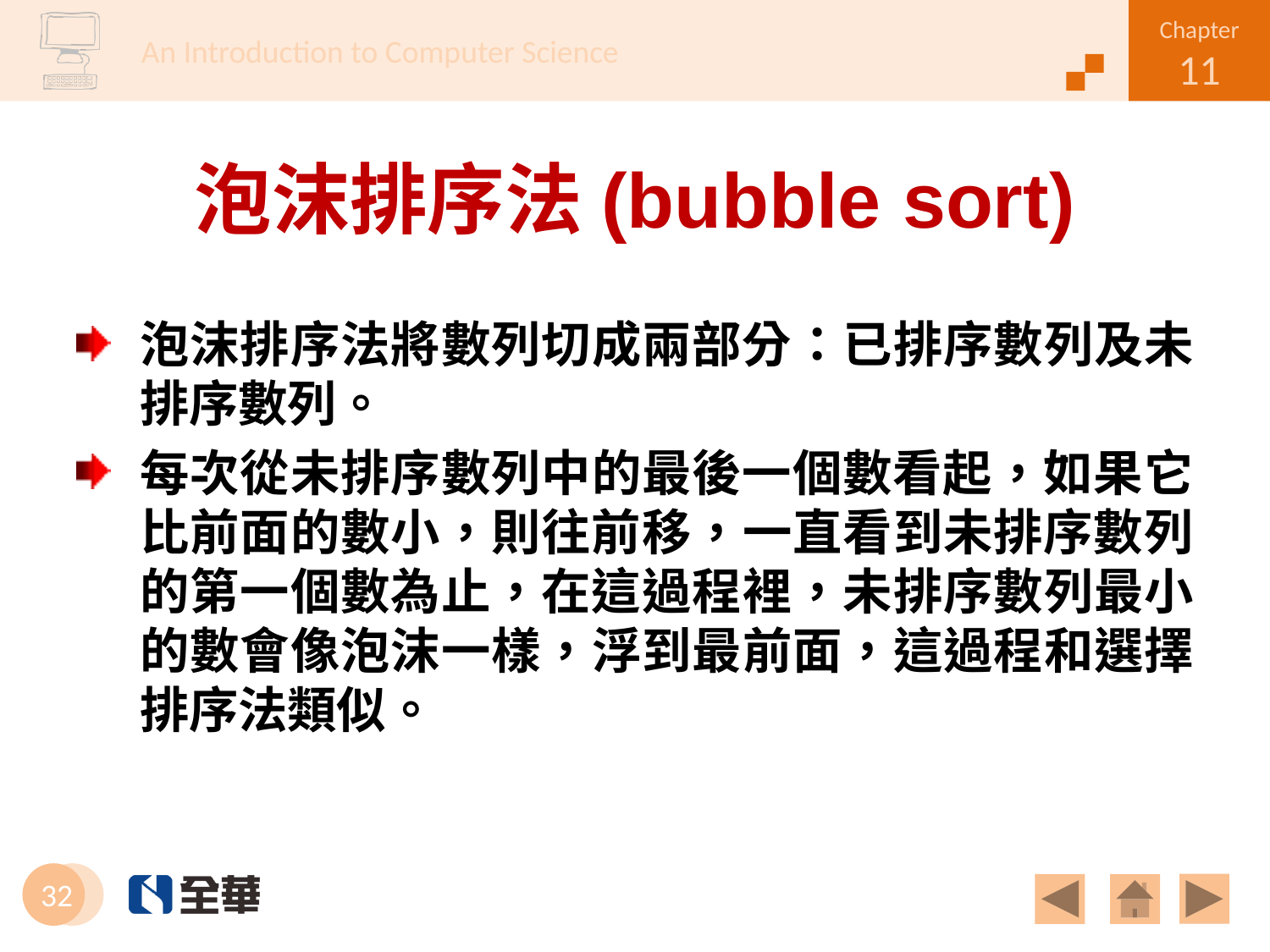

# 泡沫排序法(bubble sort)
泡沫排序法將數列切成兩部分：已排序數列及未排序數列。
每次從未排序數列中的最後一個數看起，如果它比前面的數小，則往前移，一直看到未排序數列的第一個數為止，在這過程裡，未排序數列最小的數會像泡沫一樣，浮到最前面，這過程和選擇排序法類似。